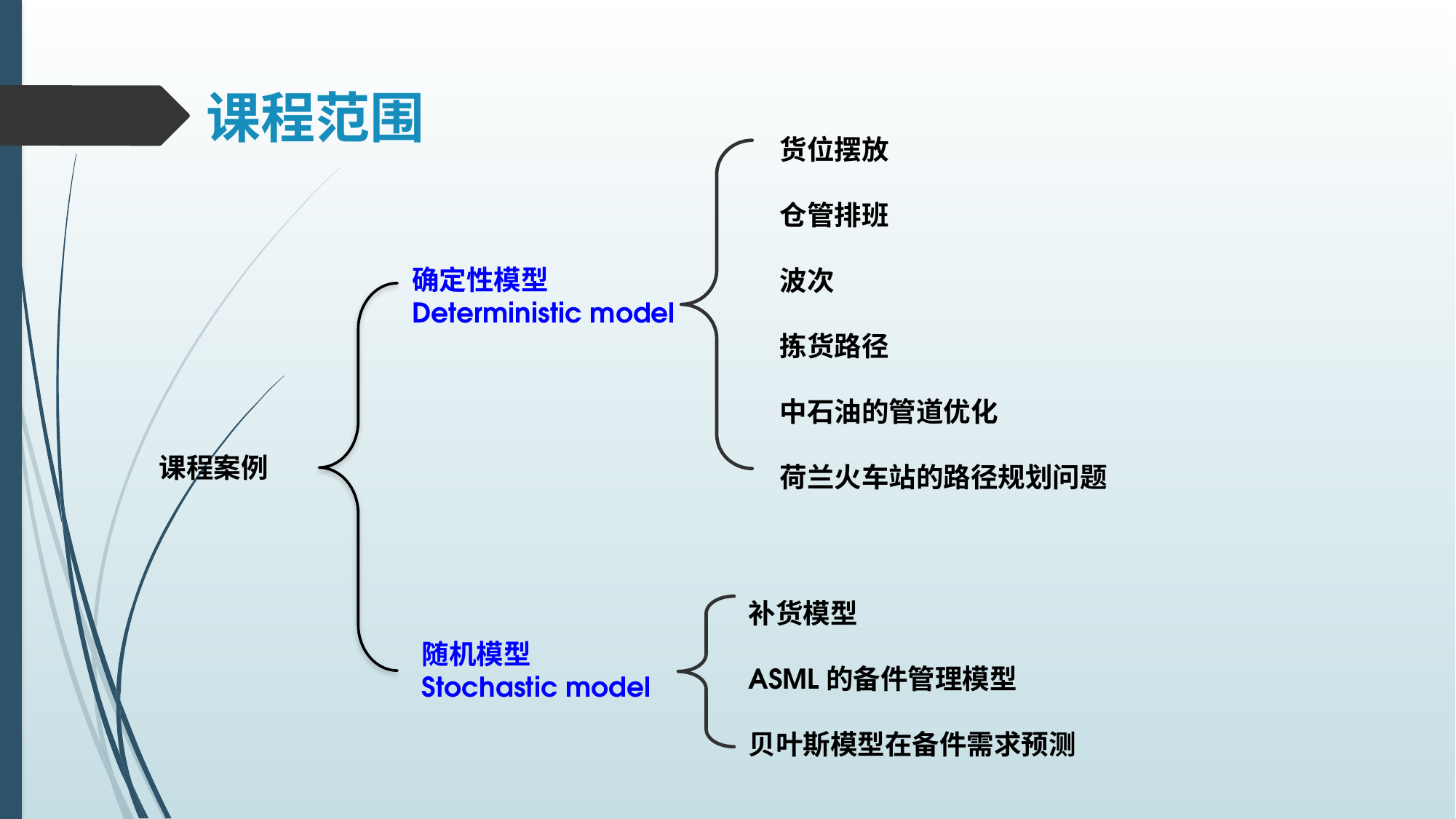

# 课程范围
货位摆放
仓管排班
波次
拣货路径
中石油的管道优化
荷兰火车站的路径规划问题

确定性模型
Deterministic model

课程案例
补货模型
ASML的备件管理模型
贝叶斯模型在备件需求预测

随机模型
Stochastic model